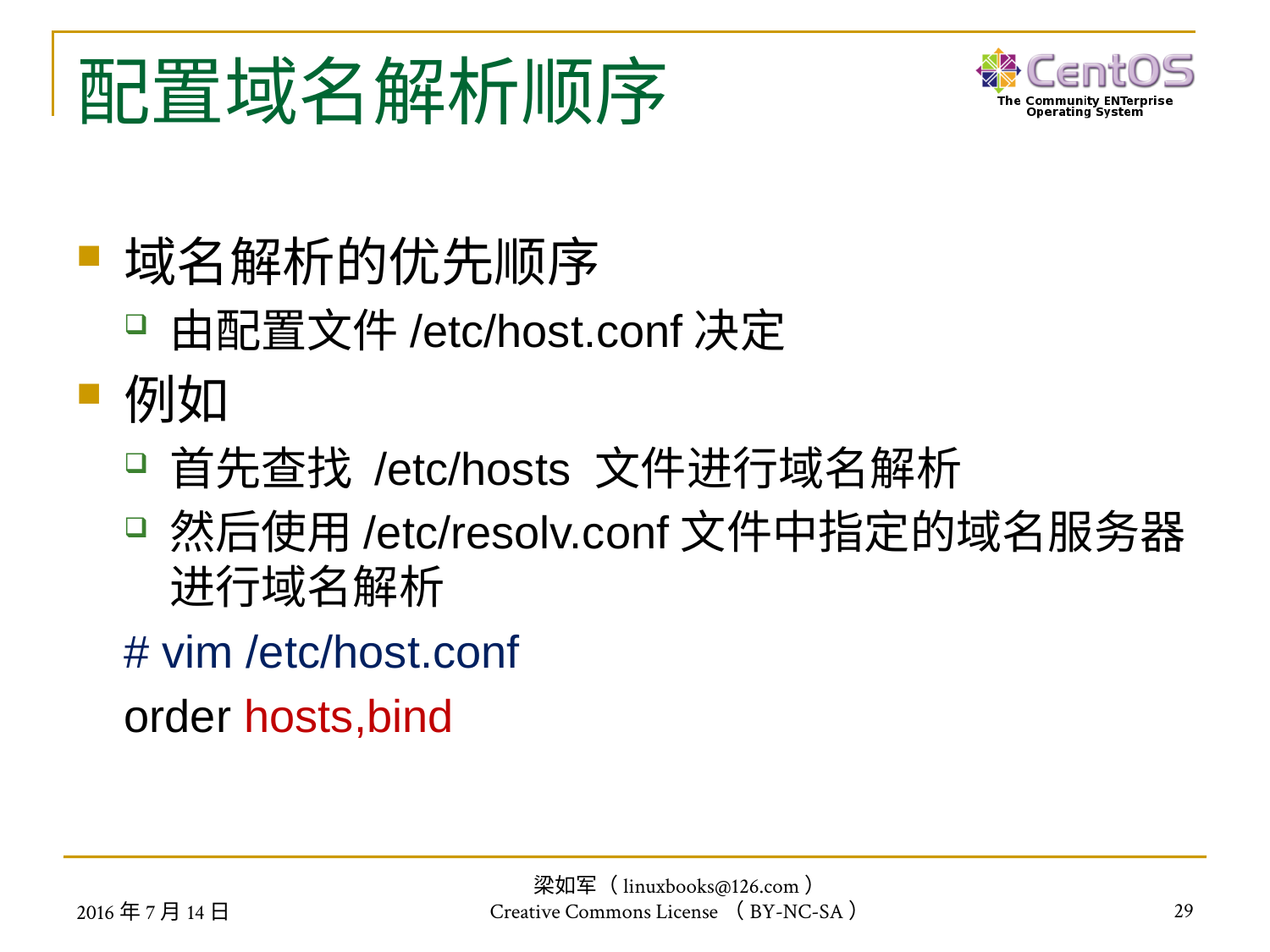

# 配置域名解析顺序
域名解析的优先顺序
由配置文件/etc/host.conf决定
例如
首先查找 /etc/hosts 文件进行域名解析
然后使用/etc/resolv.conf文件中指定的域名服务器进行域名解析
# vim /etc/host.conf
order hosts,bind
梁如军（linuxbooks@126.com）
Creative Commons License（BY-NC-SA）
2016年7月14日
29